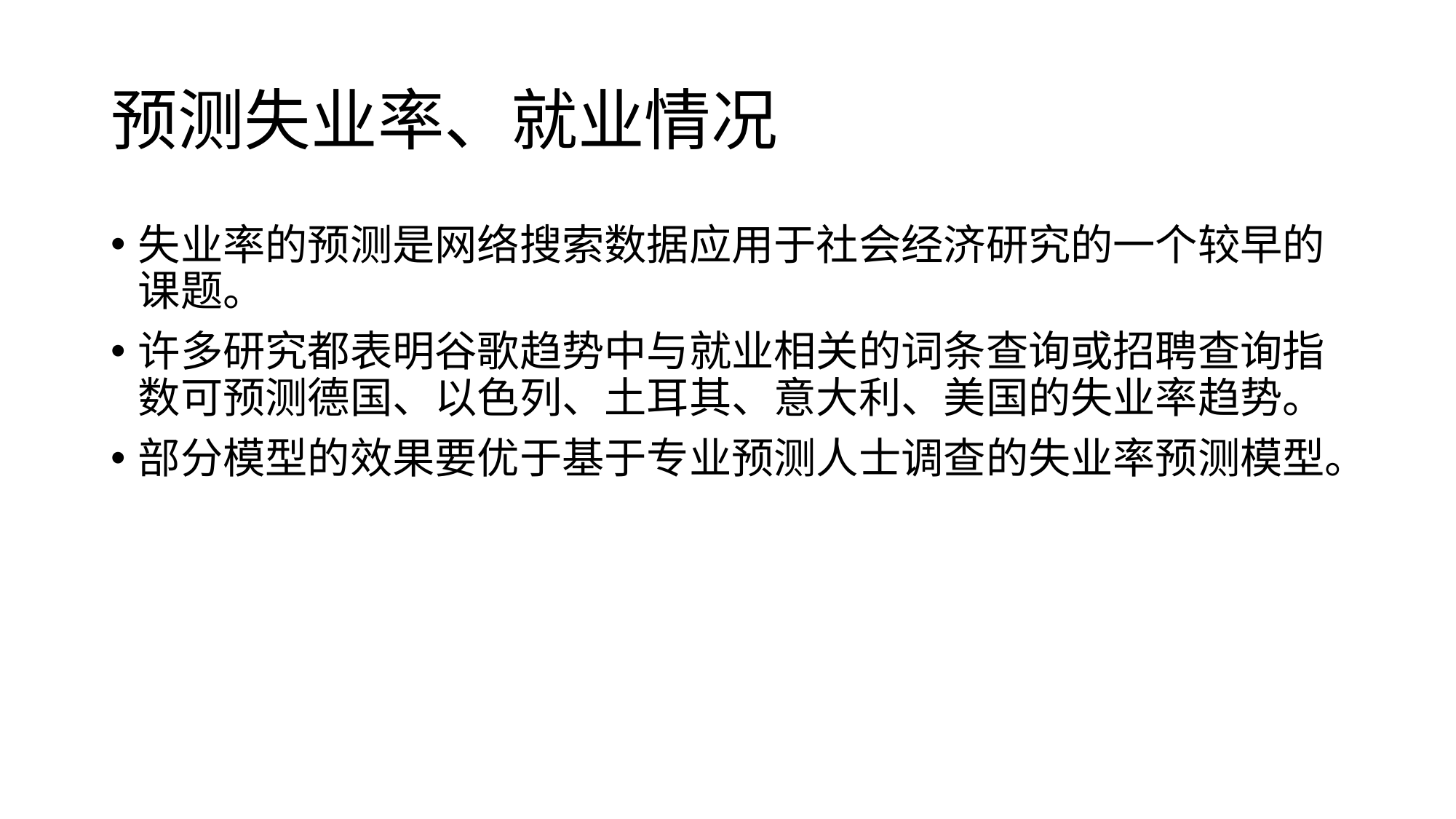

# 预测失业率、就业情况
失业率的预测是网络搜索数据应用于社会经济研究的一个较早的课题。
许多研究都表明谷歌趋势中与就业相关的词条查询或招聘查询指数可预测德国、以色列、土耳其、意大利、美国的失业率趋势。
部分模型的效果要优于基于专业预测人士调查的失业率预测模型。